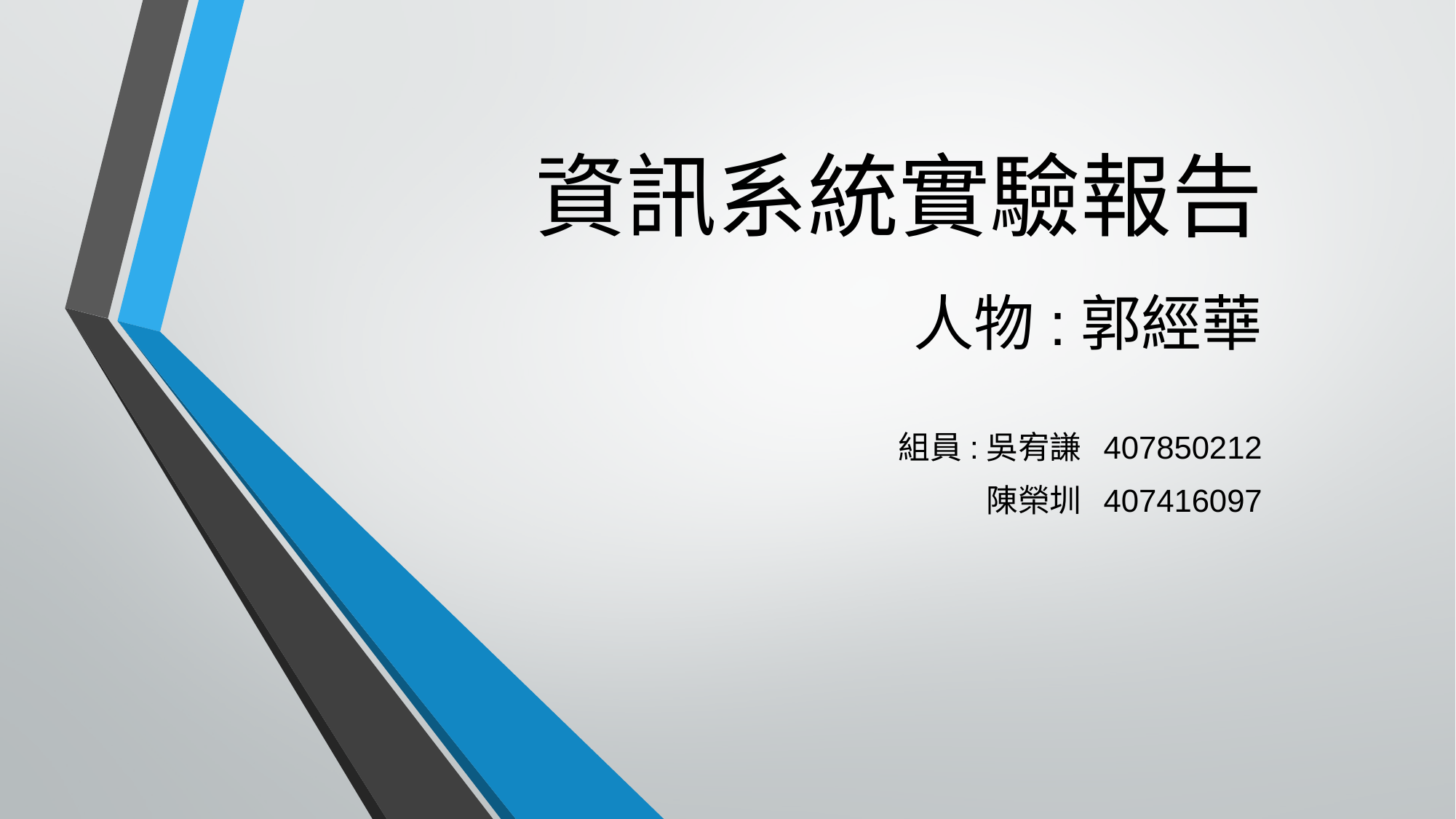

# 資訊系統實驗報告
人物:郭經華

組員:吳宥謙  407850212
          陳榮圳  407416097